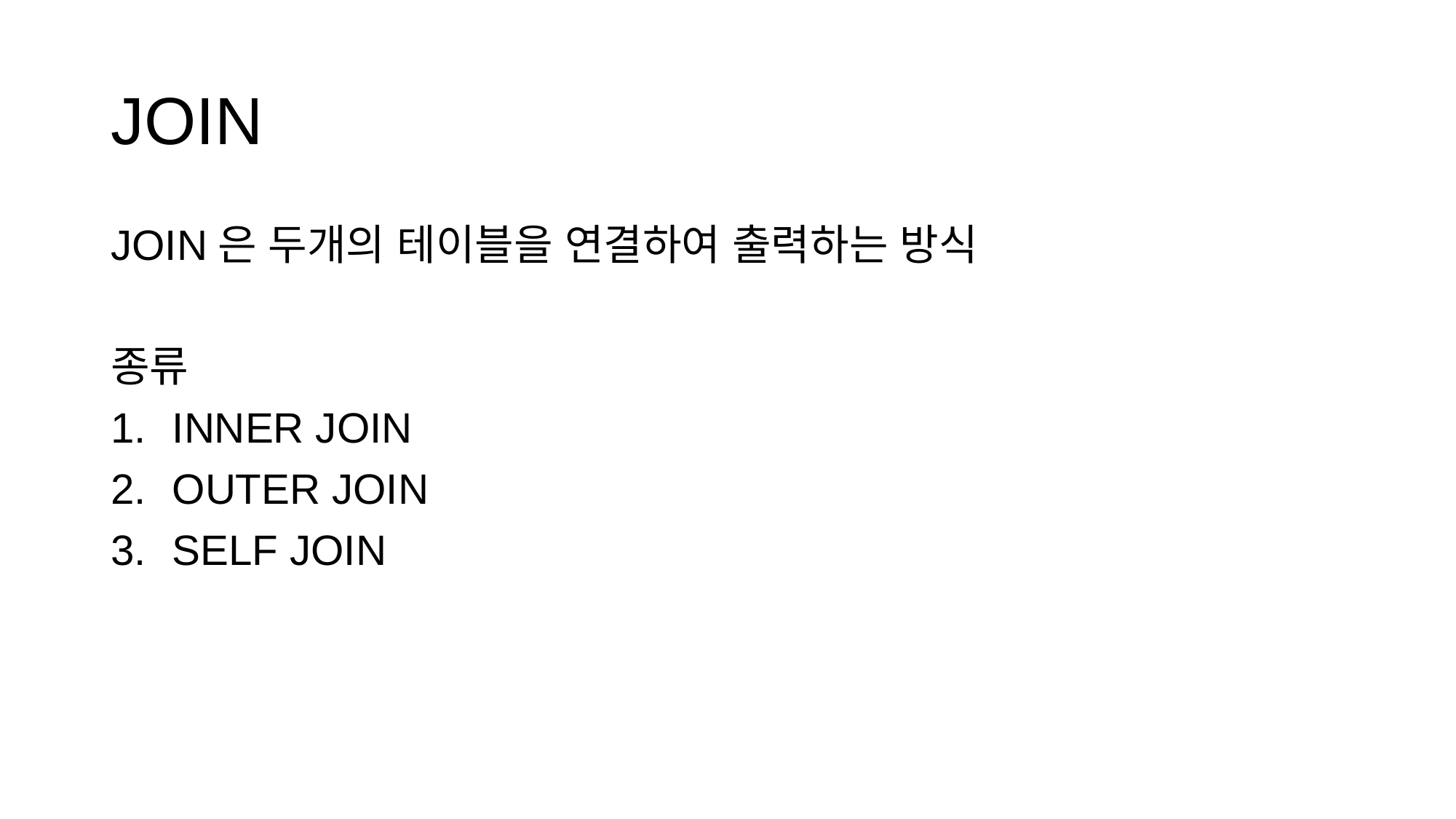

# JOIN
JOIN은 두개의 테이블을 연결하여 출력하는 방식

종류
INNER JOIN
OUTER JOIN
SELF JOIN